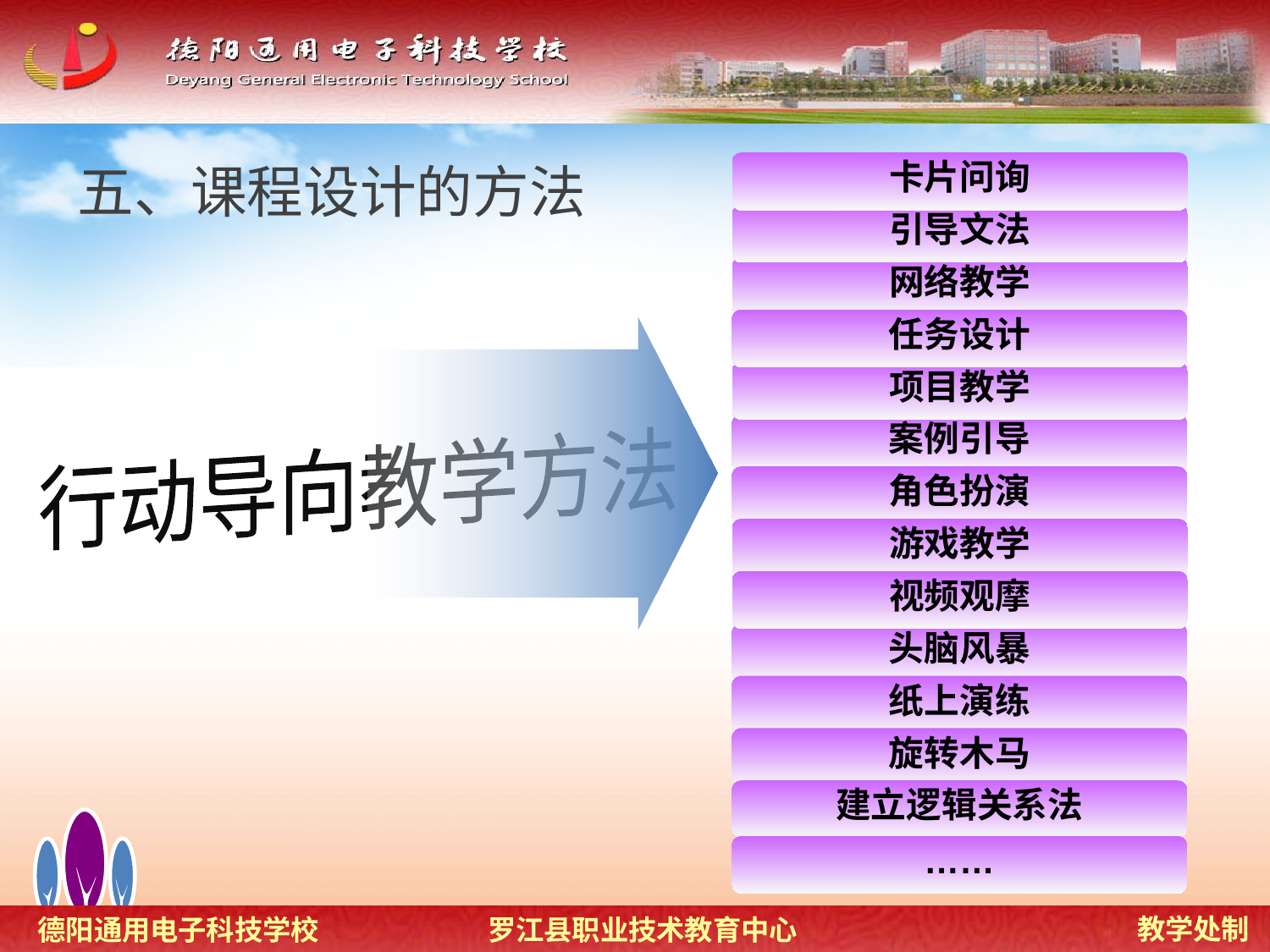

# 五、课程设计的方法
卡片问询
引导文法
网络教学
任务设计
项目教学
案例引导
角色扮演
游戏教学
视频观摩
头脑风暴
纸上演练
旋转木马
建立逻辑关系法
……

行动导向教学方法